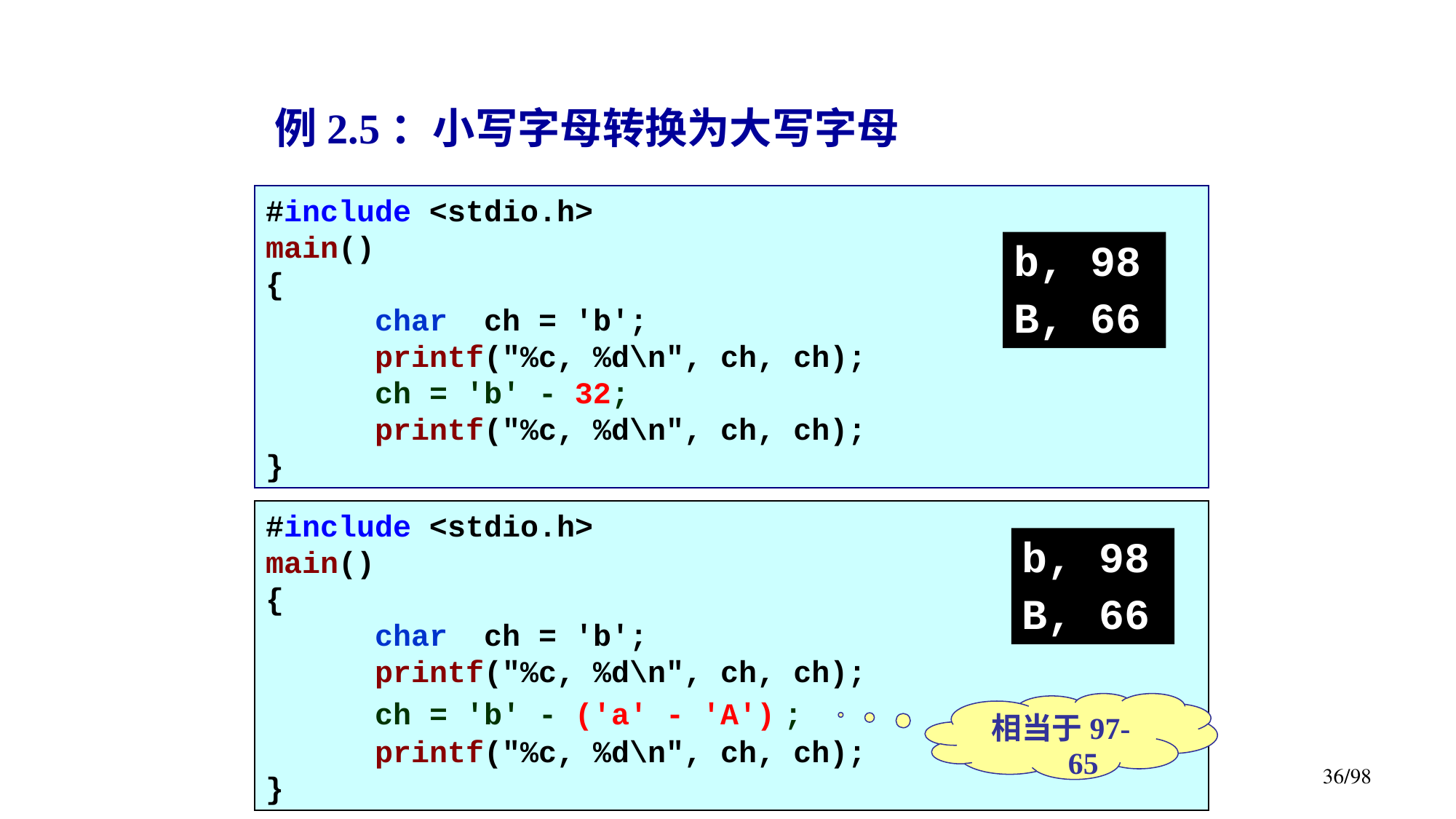

例2.5：小写字母转换为大写字母
#include <stdio.h>
main()
{
	char  ch = 'b';
      printf("%c, %d\n", ch, ch);
	ch = 'b' - 32;
	printf("%c, %d\n", ch, ch);
}
b, 98
B, 66
#include <stdio.h>
main()
{
	char  ch = 'b';
      printf("%c, %d\n", ch, ch);
	ch = 'b' - ('a' - 'A') ;
	printf("%c, %d\n", ch, ch);
}
b, 98
B, 66
相当于97-65